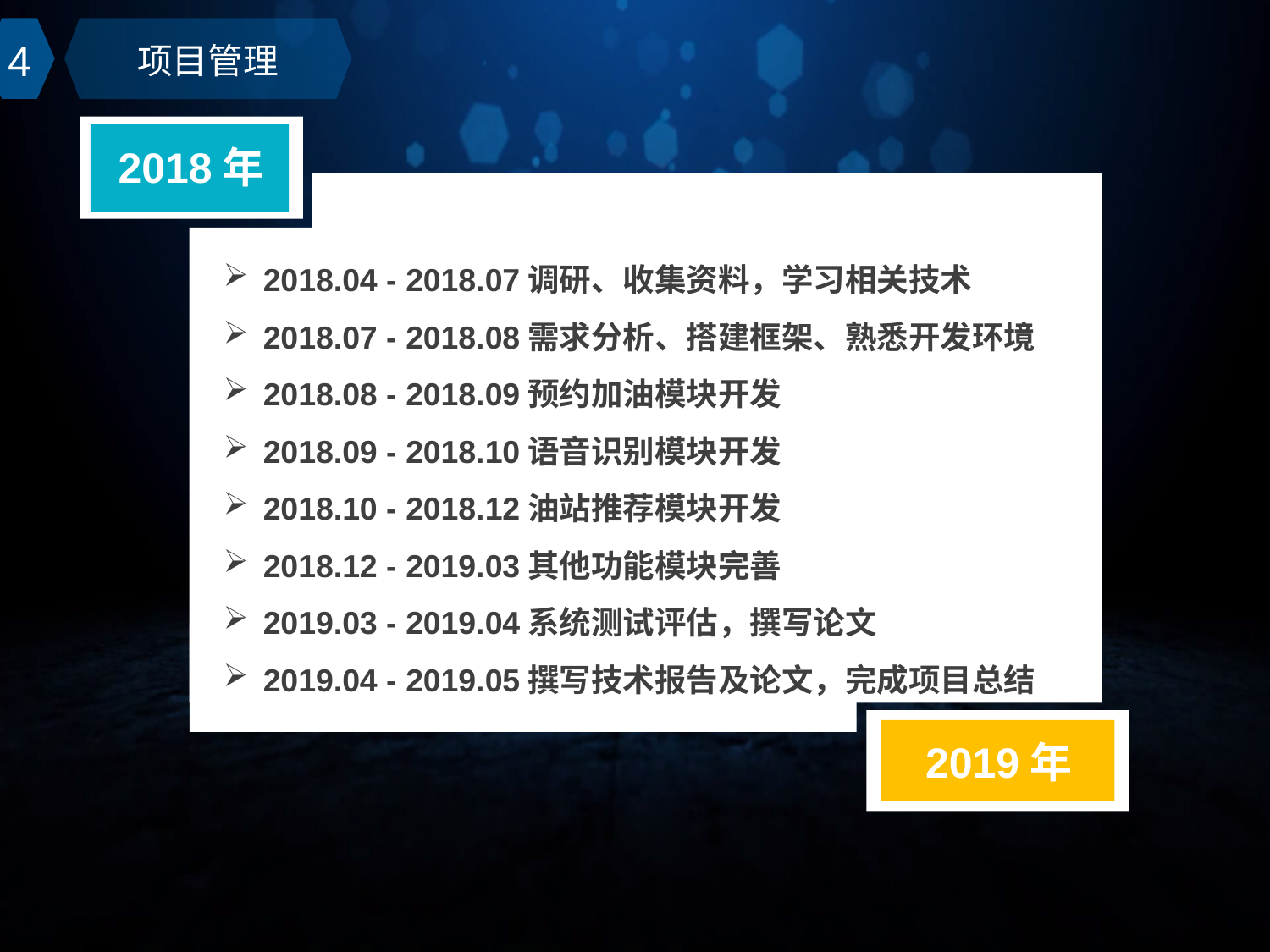

4

项目管理

2018年

2018.04 - 2018.07调研、收集资料，学习相关技术
2018.07 - 2018.08需求分析、搭建框架、熟悉开发环境
2018.08 - 2018.09预约加油模块开发
2018.09 - 2018.10语音识别模块开发
2018.10 - 2018.12油站推荐模块开发
2018.12 - 2019.03其他功能模块完善
2019.03 - 2019.04系统测试评估，撰写论文
2019.04 - 2019.05撰写技术报告及论文，完成项目总结

2019年